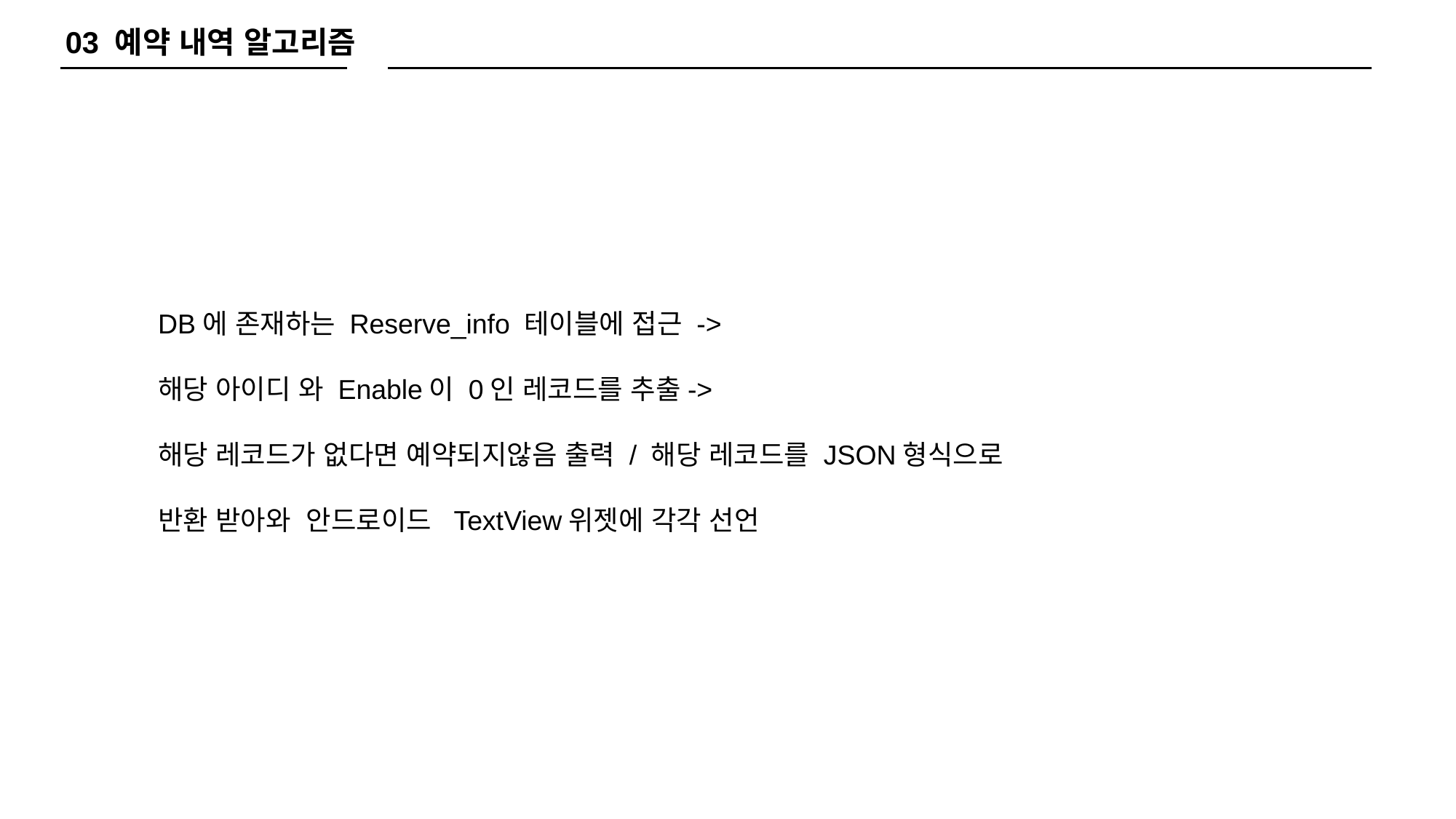

03 예약 내역 알고리즘

DB에 존재하는 Reserve_info 테이블에 접근 ->
해당 아이디 와 Enable이 0인 레코드를 추출->
해당 레코드가 없다면 예약되지않음 출력 / 해당 레코드를 JSON형식으로
반환 받아와  안드로이드  TextView위젯에 각각 선언